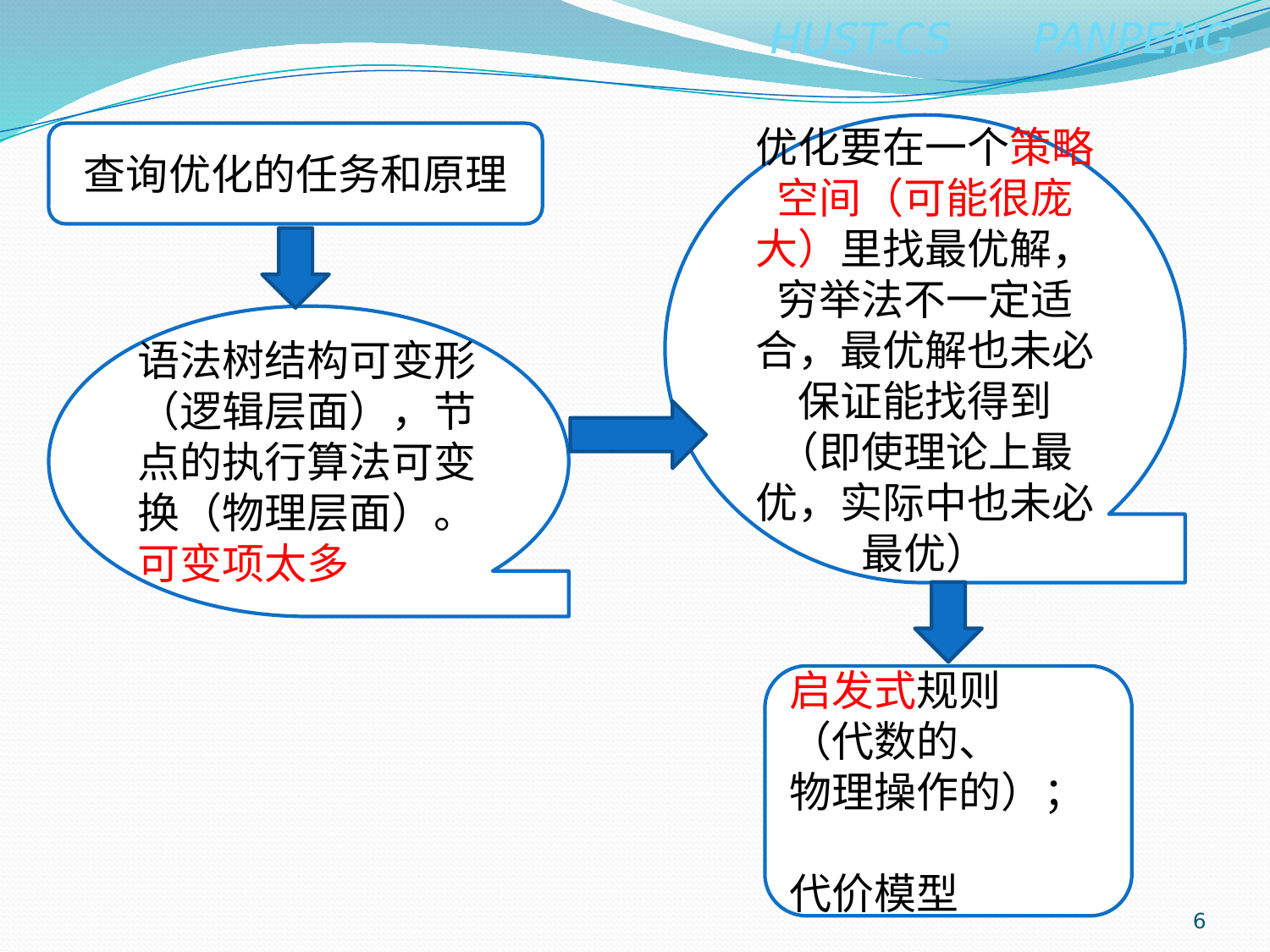

优化要在一个策略空间（可能很庞大）里找最优解，穷举法不一定适合，最优解也未必保证能找得到
（即使理论上最优，实际中也未必最优）
查询优化的任务和原理

语法树结构可变形（逻辑层面），节点的执行算法可变换（物理层面）。
可变项太多

启发式规则
（代数的、
物理操作的）；

代价模型
6